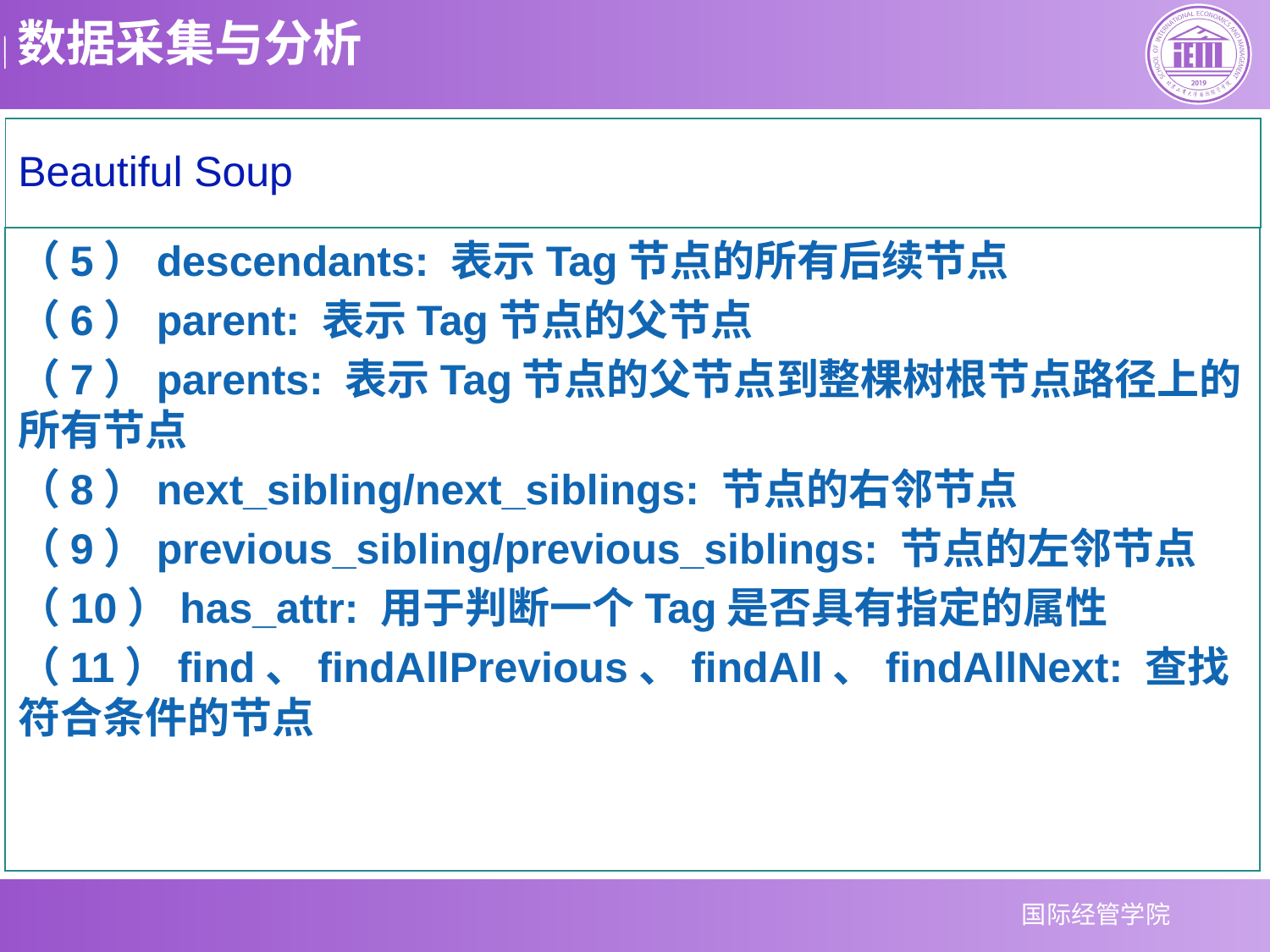

# Beautiful Soup
（5）descendants: 表示Tag节点的所有后续节点
（6）parent: 表示Tag节点的父节点
（7）parents: 表示Tag节点的父节点到整棵树根节点路径上的所有节点
（8）next_sibling/next_siblings: 节点的右邻节点
（9）previous_sibling/previous_siblings: 节点的左邻节点
（10）has_attr: 用于判断一个Tag是否具有指定的属性
（11）find、findAllPrevious、findAll、findAllNext: 查找符合条件的节点